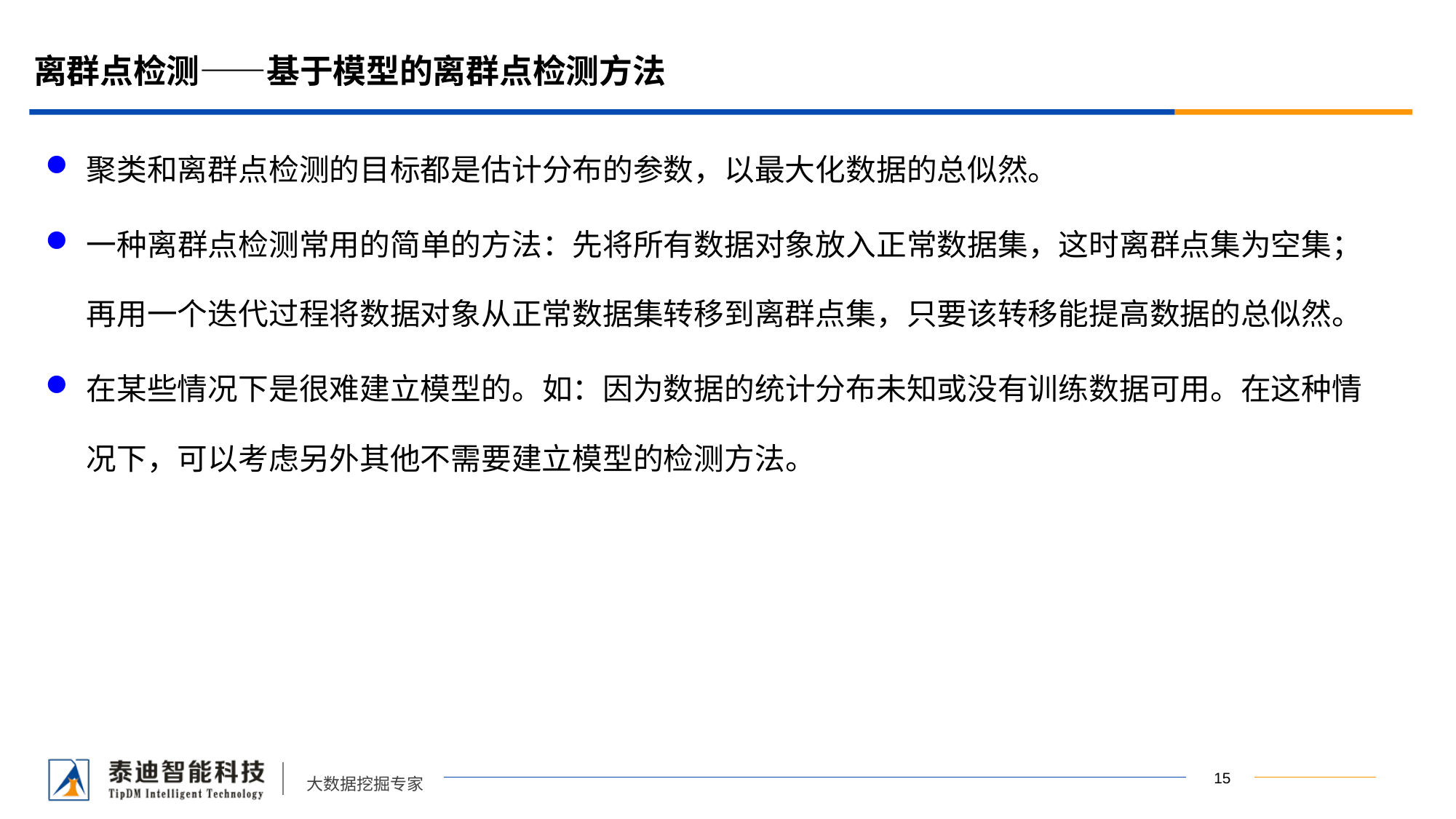

离群点检测——基于模型的离群点检测方法
聚类和离群点检测的目标都是估计分布的参数，以最大化数据的总似然。
一种离群点检测常用的简单的方法：先将所有数据对象放入正常数据集，这时离群点集为空集；再用一个迭代过程将数据对象从正常数据集转移到离群点集，只要该转移能提高数据的总似然。
在某些情况下是很难建立模型的。如：因为数据的统计分布未知或没有训练数据可用。在这种情况下，可以考虑另外其他不需要建立模型的检测方法。